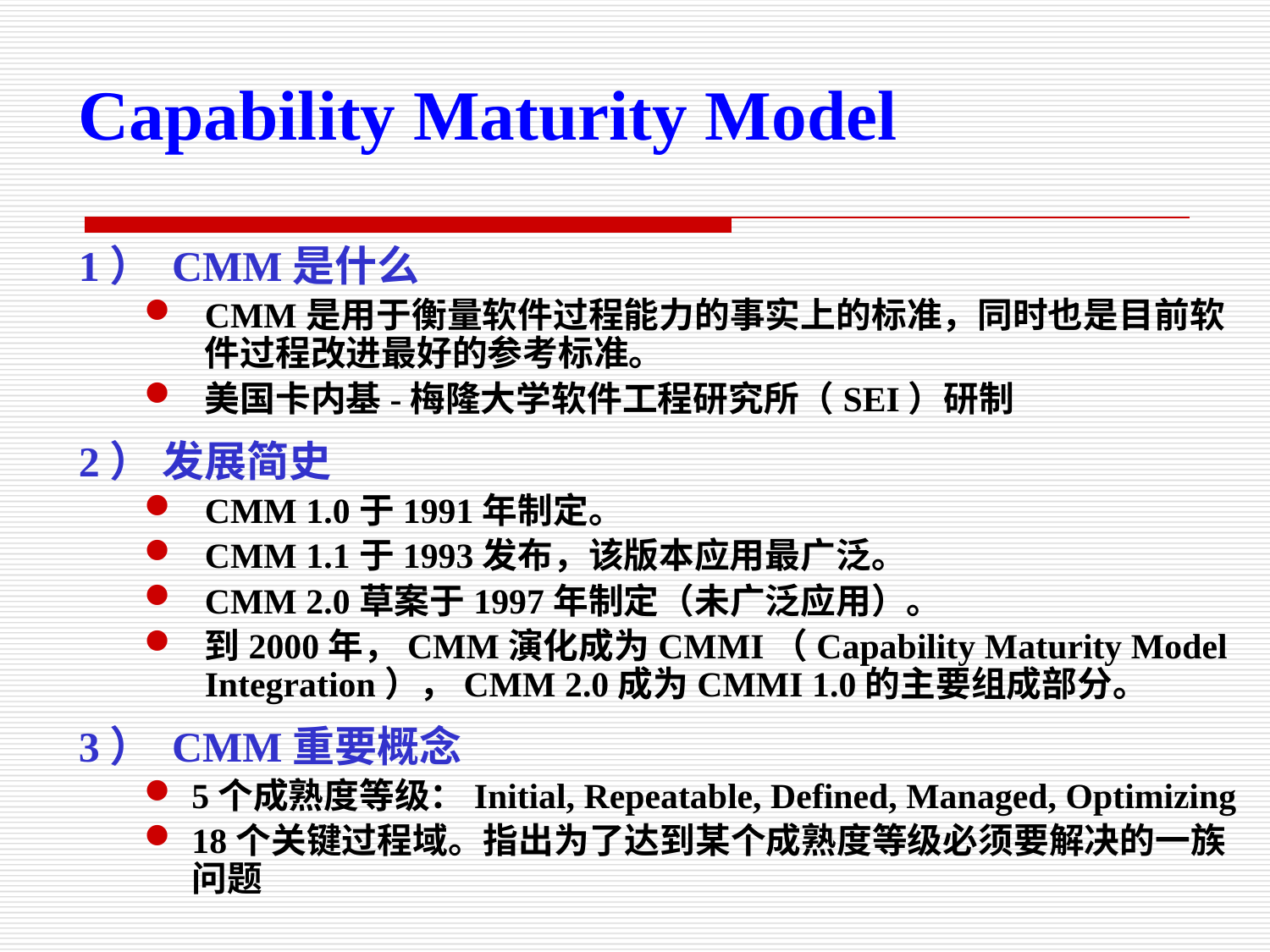

Capability Maturity Model
1） CMM是什么
CMM是用于衡量软件过程能力的事实上的标准，同时也是目前软件过程改进最好的参考标准。
美国卡内基-梅隆大学软件工程研究所（SEI）研制
2） 发展简史
CMM 1.0于1991年制定。
CMM 1.1于1993发布，该版本应用最广泛。
CMM 2.0草案于1997年制定（未广泛应用）。
到2000年，CMM演化成为CMMI（Capability Maturity Model Integration），CMM 2.0成为CMMI 1.0的主要组成部分。
3） CMM重要概念
5个成熟度等级：Initial, Repeatable, Defined, Managed, Optimizing
18个关键过程域。指出为了达到某个成熟度等级必须要解决的一族问题